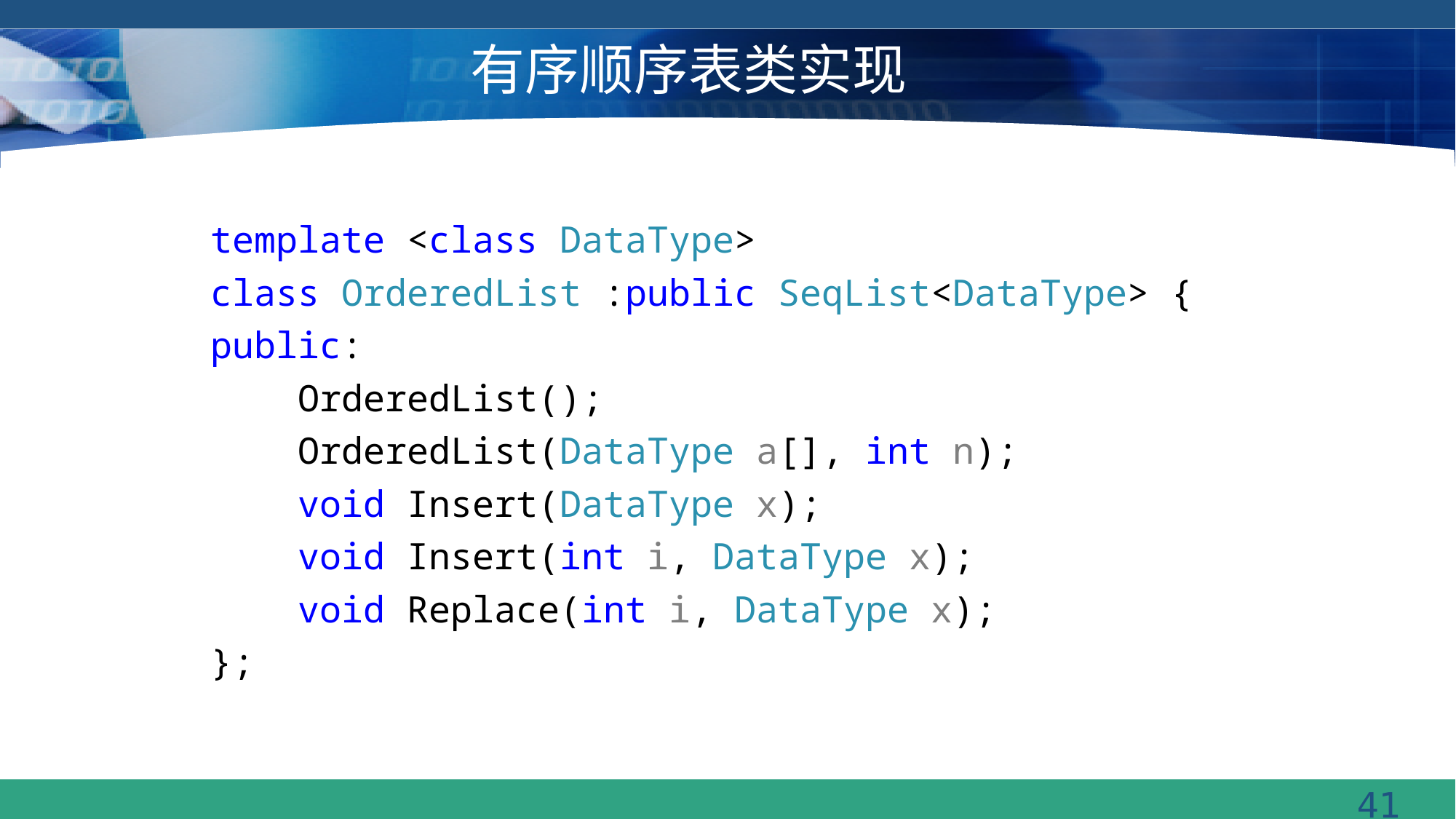

# 有序顺序表类实现
template <class DataType>
class OrderedList :public SeqList<DataType> {
public:
    OrderedList();
    OrderedList(DataType a[], int n);
    void Insert(DataType x);
    void Insert(int i, DataType x);
    void Replace(int i, DataType x);
};